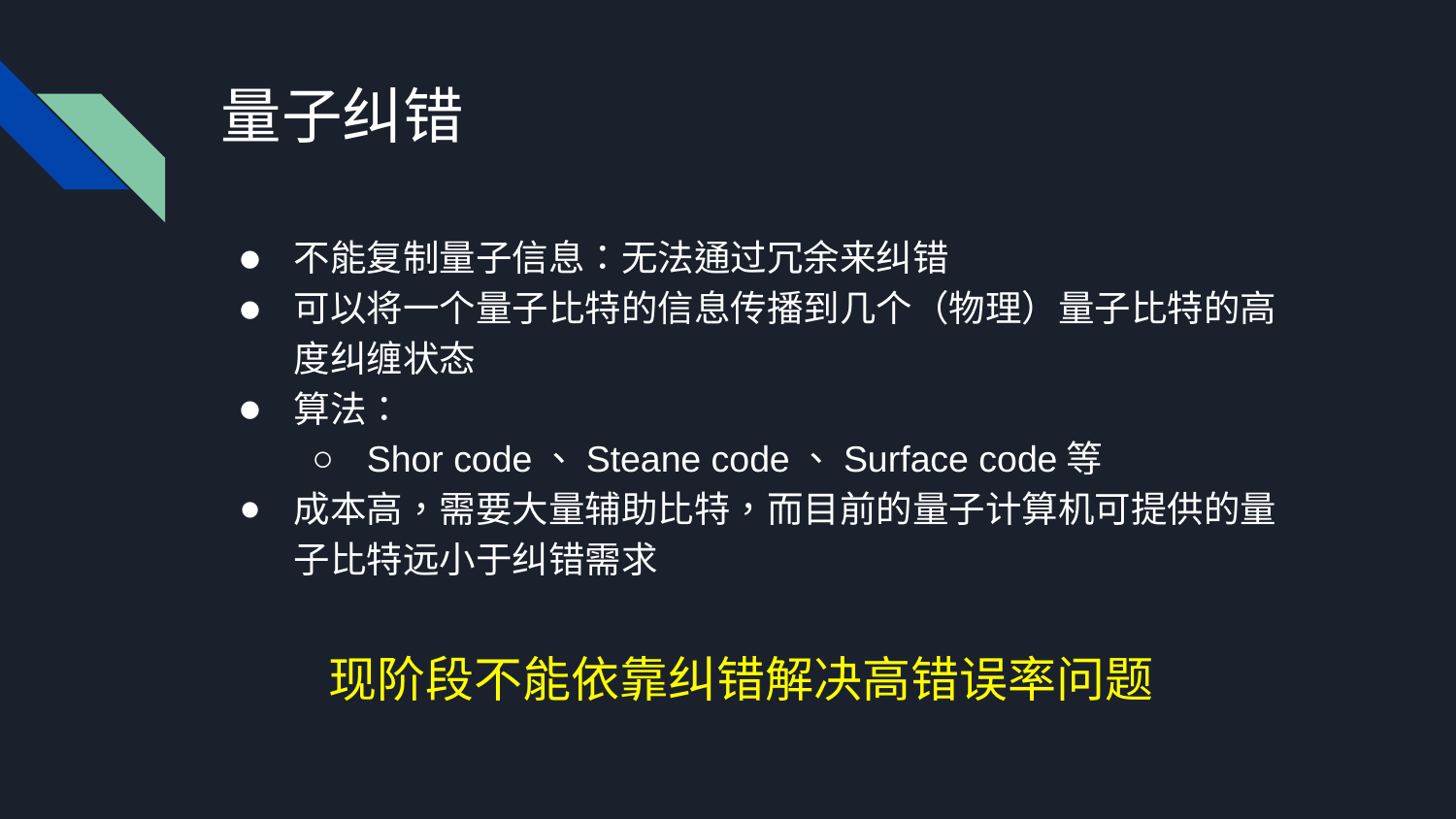

# 量子纠错
不能复制量子信息：无法通过冗余来纠错
可以将一个量子比特的信息传播到几个（物理）量子比特的高度纠缠状态
算法：
Shor code、Steane code、Surface code等
成本高，需要大量辅助比特，而目前的量子计算机可提供的量子比特远小于纠错需求

现阶段不能依靠纠错解决高错误率问题